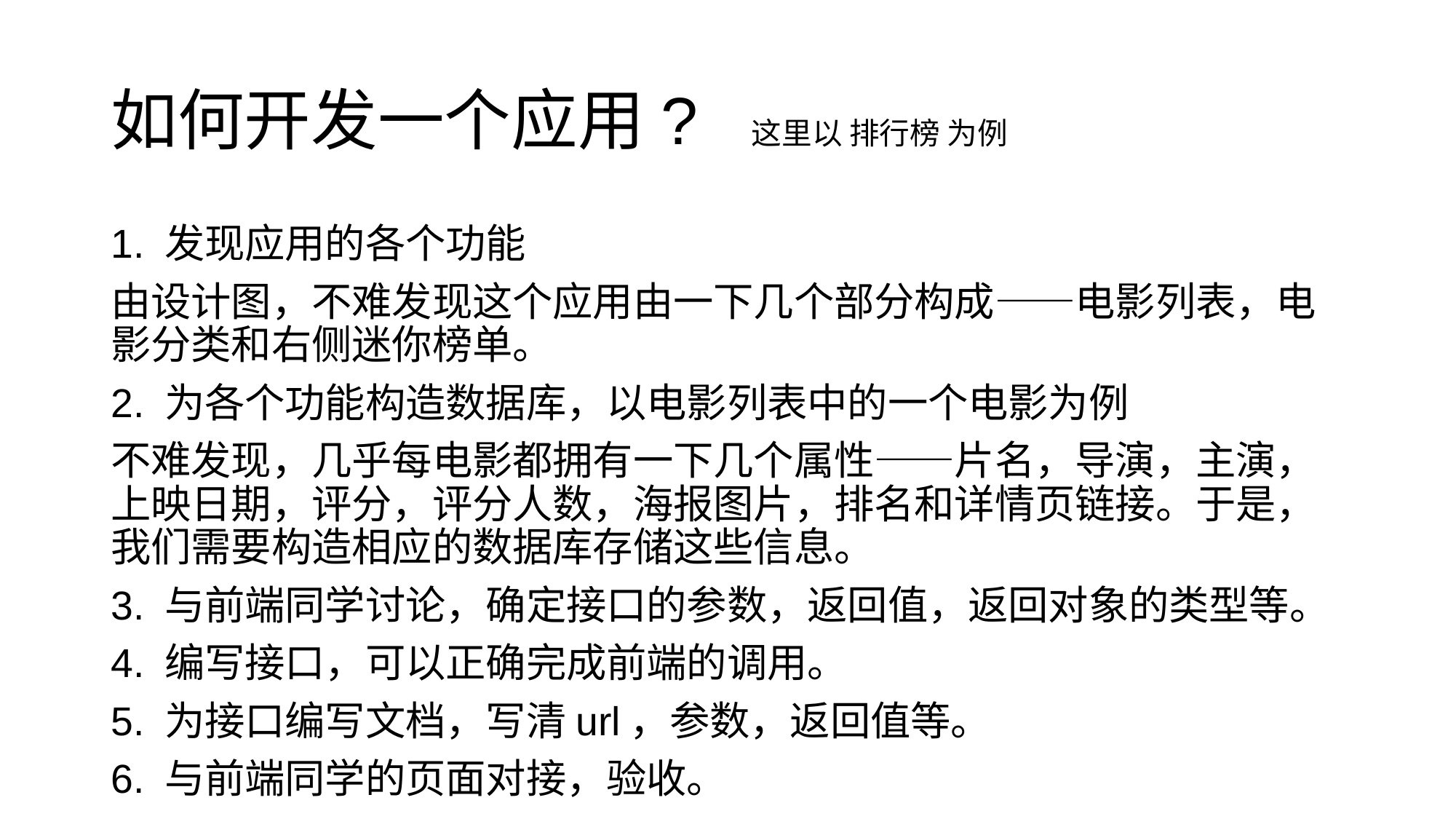

# 如何开发一个应用?  这里以 排行榜 为例
1. 发现应用的各个功能
由设计图，不难发现这个应用由一下几个部分构成——电影列表，电影分类和右侧迷你榜单。
2. 为各个功能构造数据库，以电影列表中的一个电影为例
不难发现，几乎每电影都拥有一下几个属性——片名，导演，主演，上映日期，评分，评分人数，海报图片，排名和详情页链接。于是，我们需要构造相应的数据库存储这些信息。
3. 与前端同学讨论，确定接口的参数，返回值，返回对象的类型等。
4. 编写接口，可以正确完成前端的调用。
5. 为接口编写文档，写清url，参数，返回值等。
6. 与前端同学的页面对接，验收。